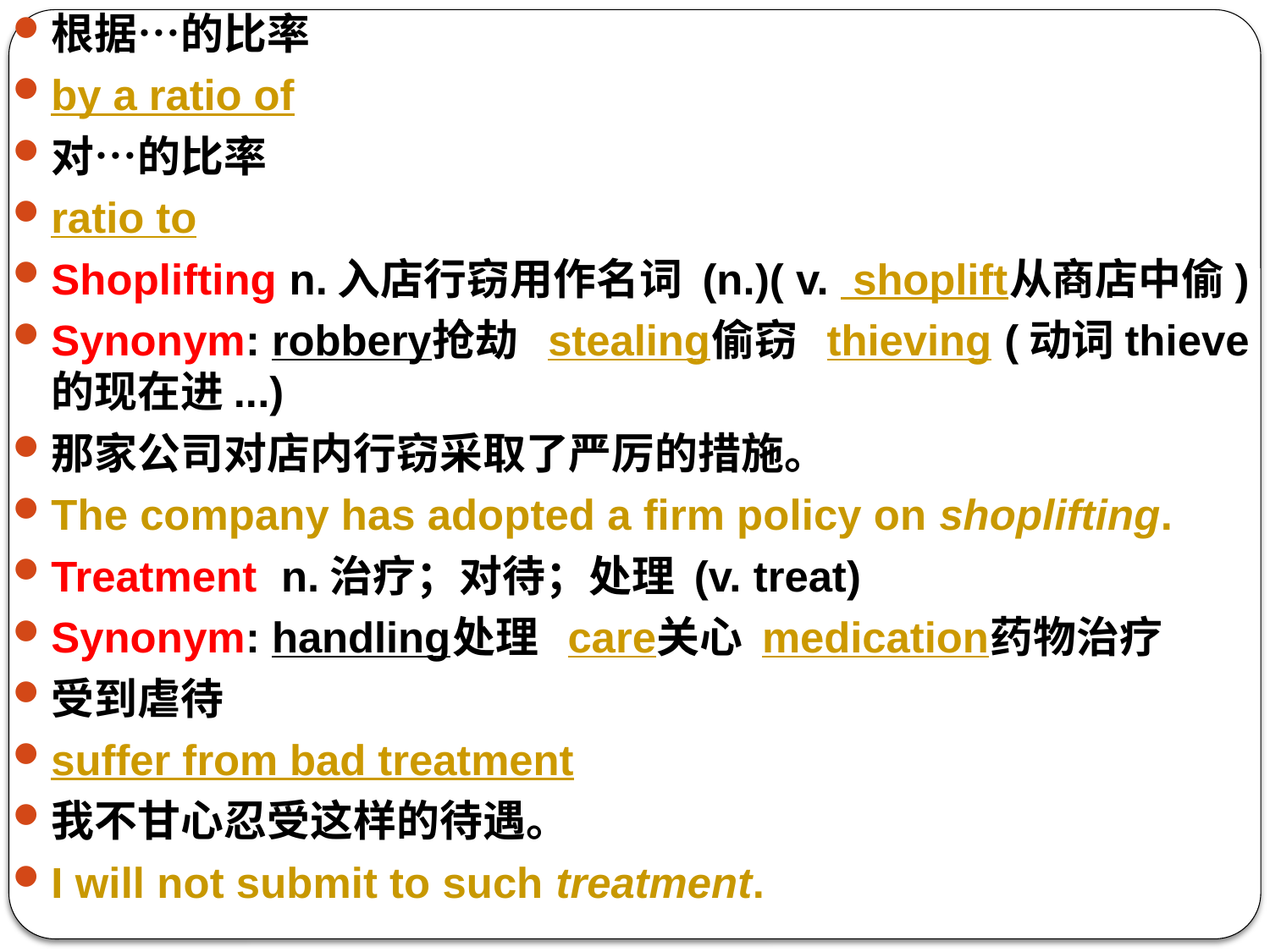

根据…的比率
by a ratio of
对…的比率
ratio to
Shoplifting n.入店行窃用作名词 (n.)( v.  shoplift从商店中偷)
Synonym: robbery抢劫  stealing偷窃  thieving (动词thieve的现在进...)
那家公司对店内行窃采取了严厉的措施。
The company has adopted a firm policy on shoplifting.
Treatment  n.治疗；对待；处理 (v. treat)
Synonym: handling处理  care关心 medication药物治疗
受到虐待
suffer from bad treatment
我不甘心忍受这样的待遇。
I will not submit to such treatment.